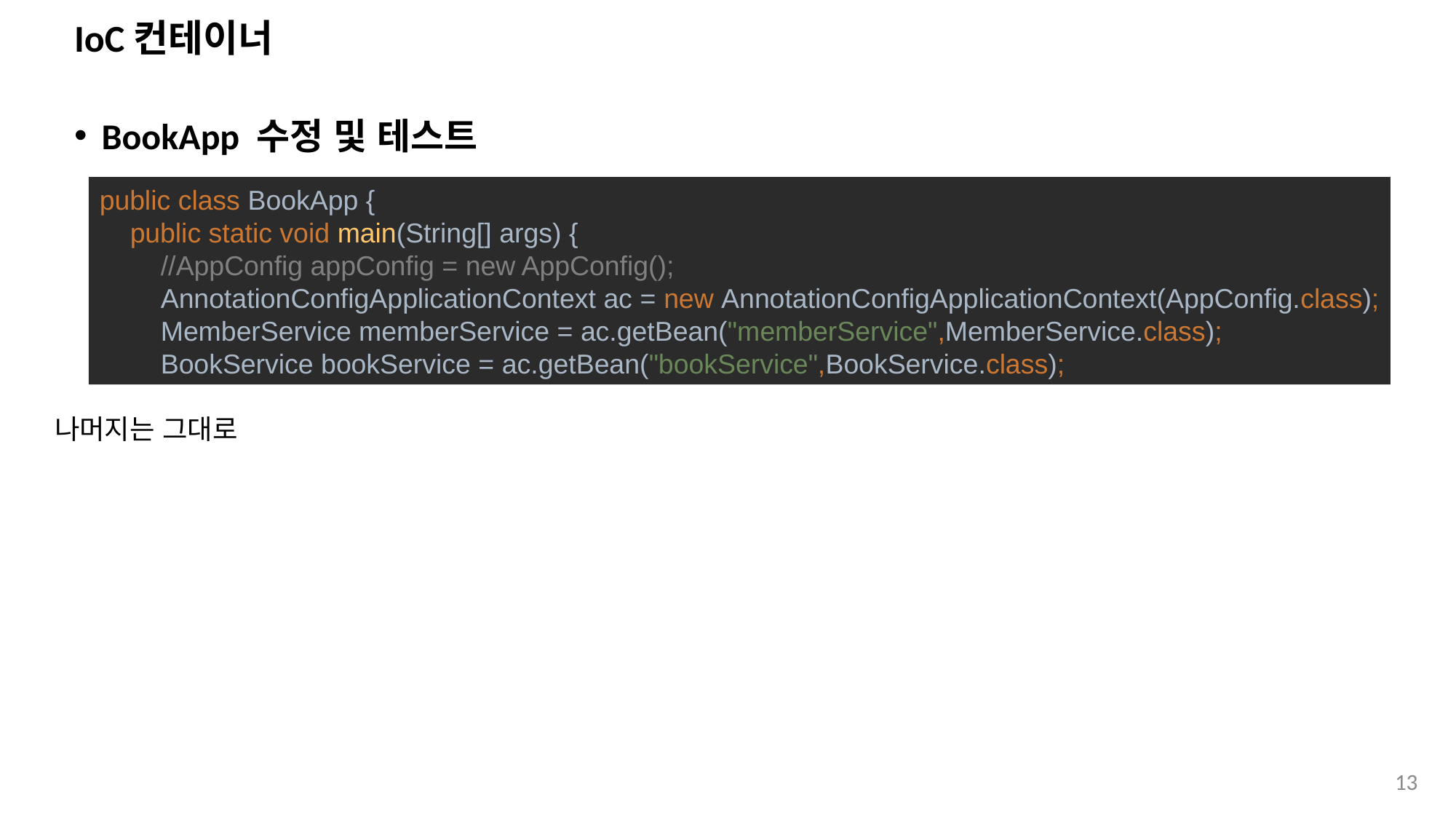

# IoC컨테이너
BookApp 수정 및 테스트

public class BookApp {
    public static void main(String[] args) {
        //AppConfig appConfig = new AppConfig();
        AnnotationConfigApplicationContext ac = new AnnotationConfigApplicationContext(AppConfig.class);
        MemberService memberService = ac.getBean("memberService",MemberService.class);
        BookService bookService = ac.getBean("bookService",BookService.class);
나머지는 그대로
13